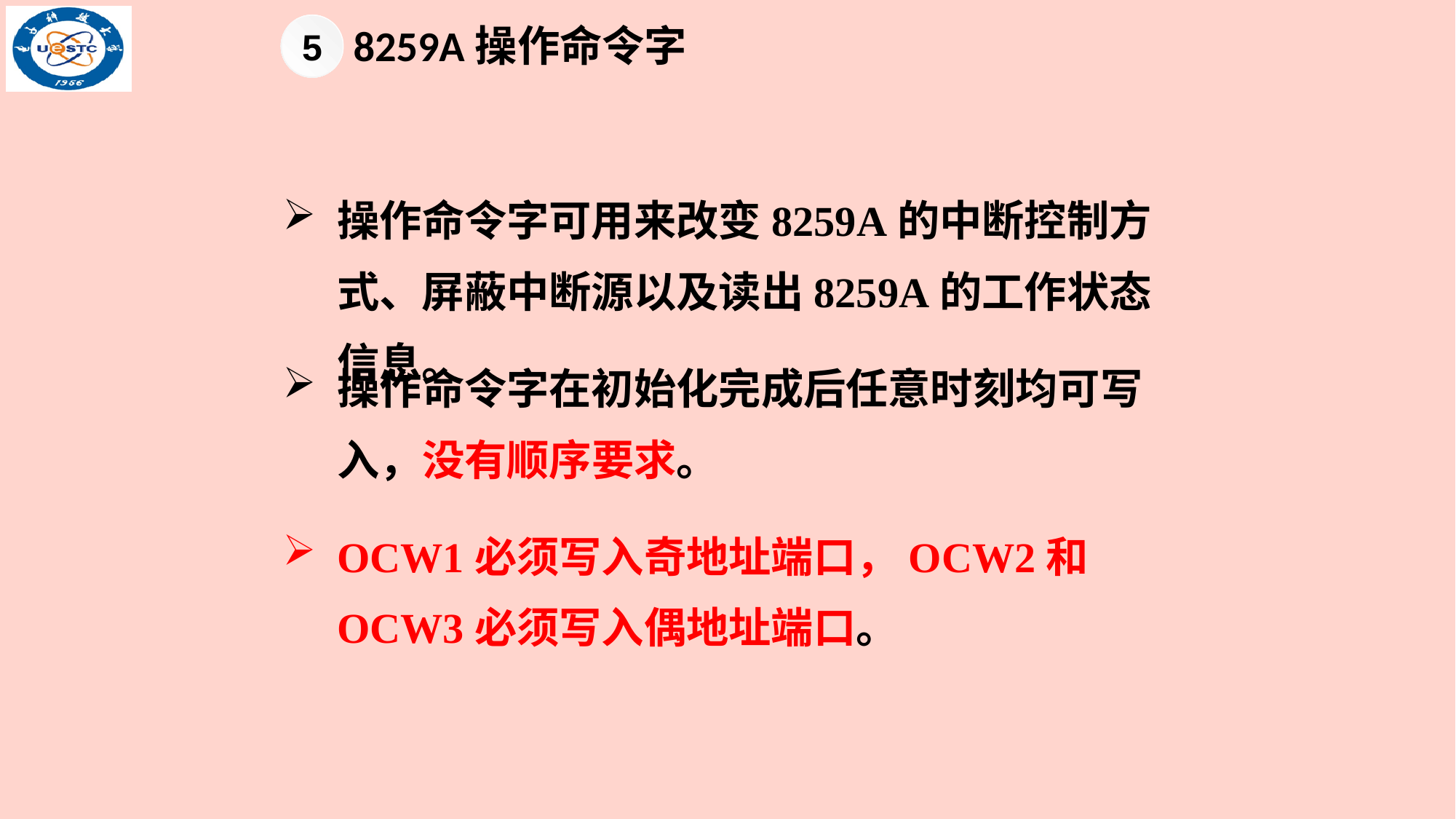

8259A操作命令字

5
操作命令字可用来改变8259A的中断控制方式、屏蔽中断源以及读出8259A的工作状态信息。
操作命令字在初始化完成后任意时刻均可写入，没有顺序要求。
OCW1必须写入奇地址端口，OCW2和OCW3必须写入偶地址端口。